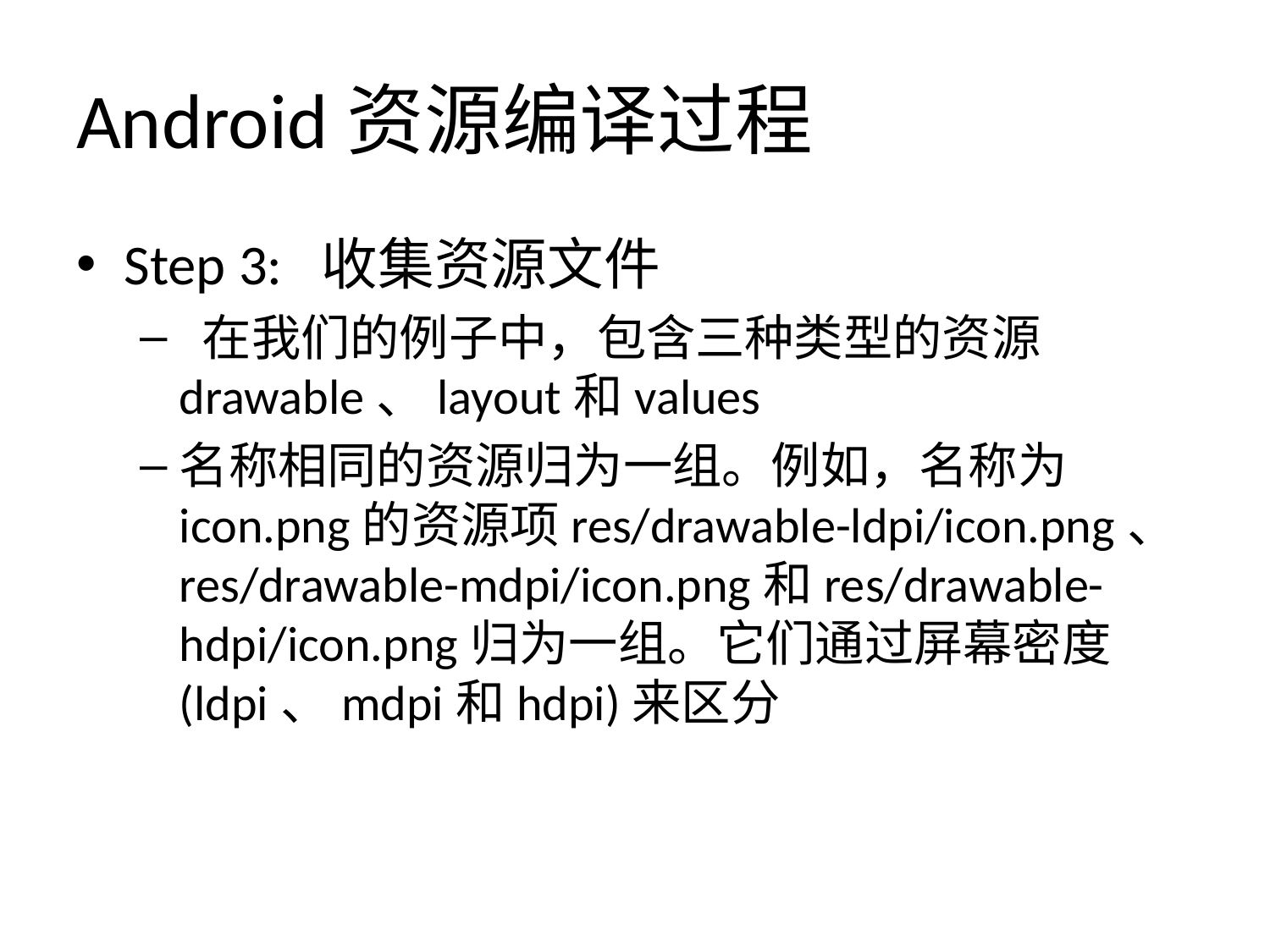

# Android资源编译过程
Step 3:  收集资源文件
 在我们的例子中，包含三种类型的资源drawable、layout和values
名称相同的资源归为一组。例如，名称为icon.png的资源项res/drawable-ldpi/icon.png、res/drawable-mdpi/icon.png和res/drawable-hdpi/icon.png归为一组。它们通过屏幕密度(ldpi、mdpi和hdpi)来区分